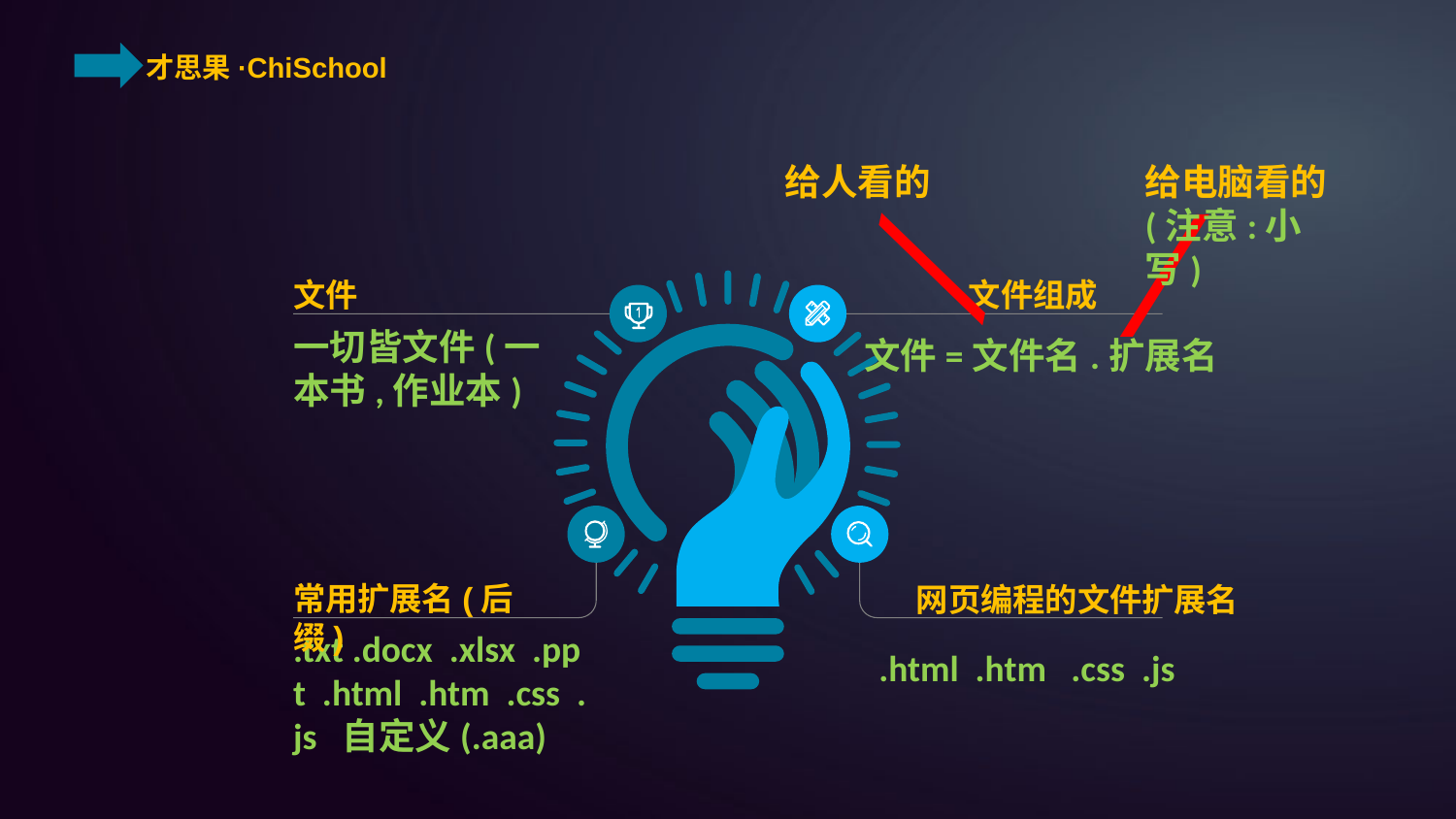

∕
给人看的
给电脑看的(注意:小写)
∕

文件
文件组成

一切皆文件(一本书,作业本)
文件=文件名.扩展名

常用扩展名(后缀)
网页编程的文件扩展名
.txt .docx  .xlsx  .ppt  .html  .htm  .css  .js  自定义(.aaa)
.html  .htm   .css  .js